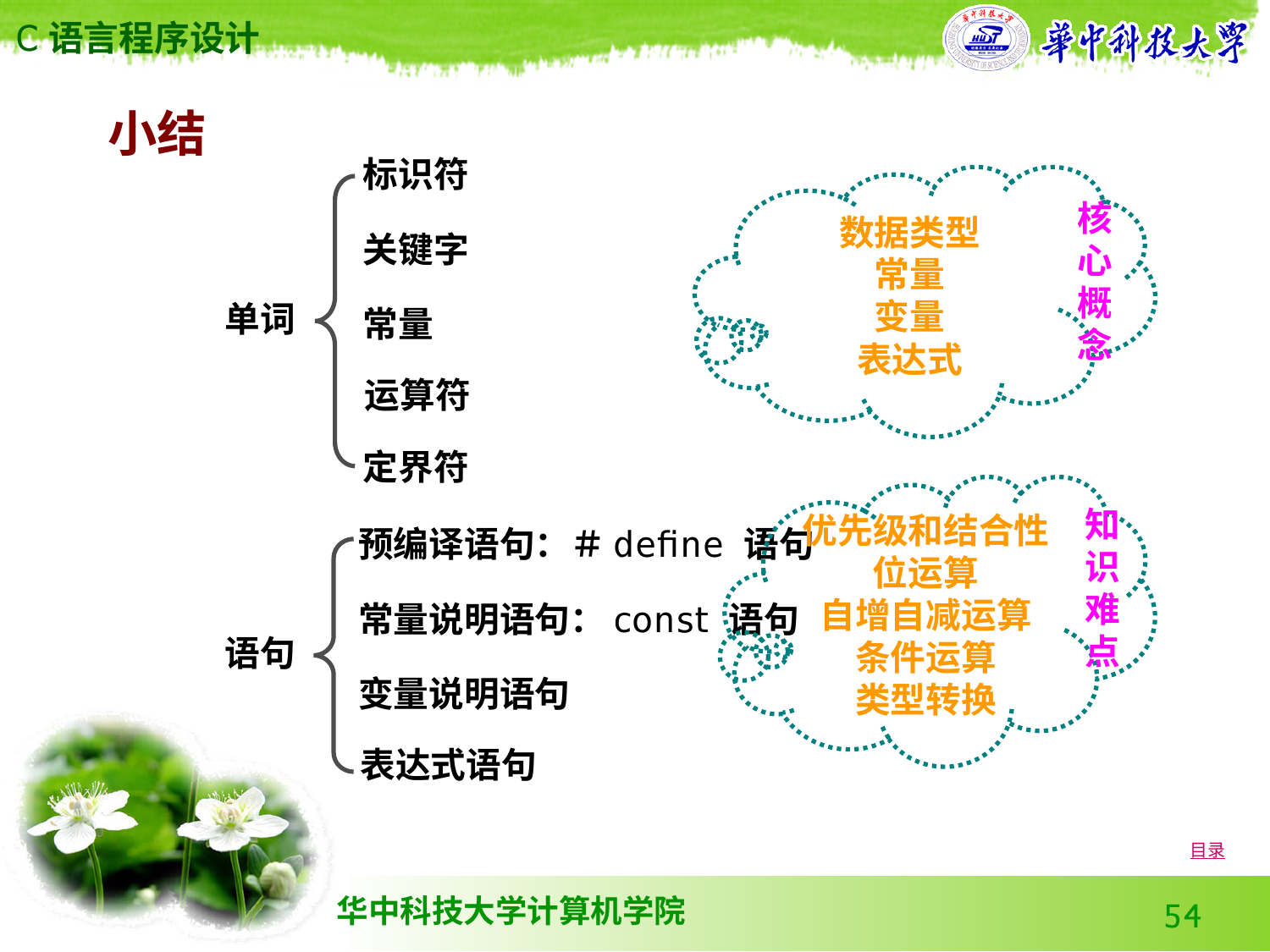

小结
标识符

关键字
单词
常量
运算符
定界符
数据类型
常量
变量
表达式
核心概念
优先级和结合性
位运算
自增自减运算
条件运算
类型转换
知识难点
预编译语句：＃define 语句

常量说明语句：const 语句
语句
变量说明语句
表达式语句
目录
54